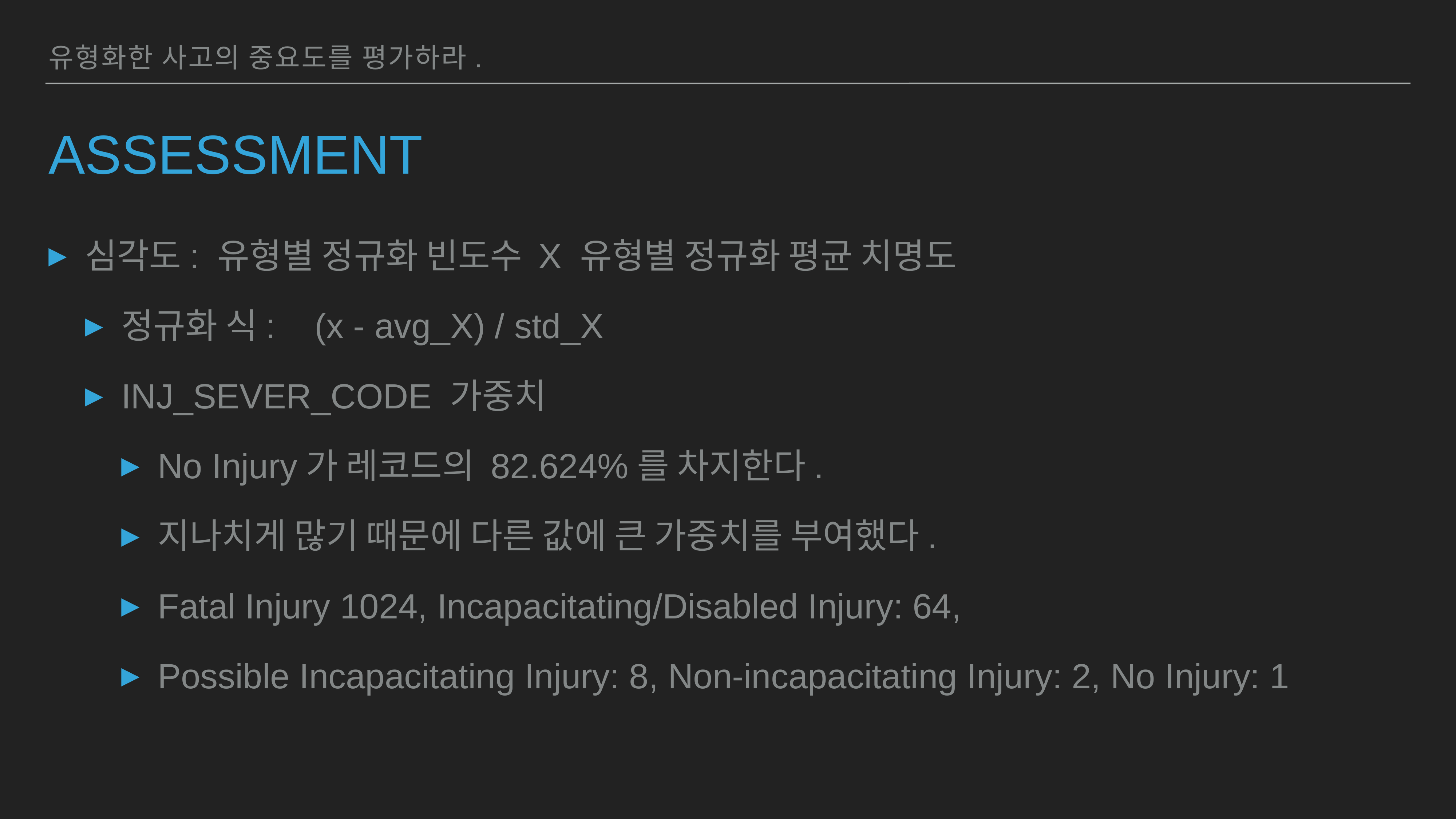

유형화한 사고의 중요도를 평가하라.
# Assessment
심각도: 유형별 정규화 빈도수 X 유형별 정규화 평균 치명도
정규화 식:    (x - avg_X) / std_X
INJ_SEVER_CODE 가중치
No Injury가 레코드의 82.624%를 차지한다.
지나치게 많기 때문에 다른 값에 큰 가중치를 부여했다.
Fatal Injury 1024, Incapacitating/Disabled Injury: 64,
Possible Incapacitating Injury: 8, Non-incapacitating Injury: 2, No Injury: 1